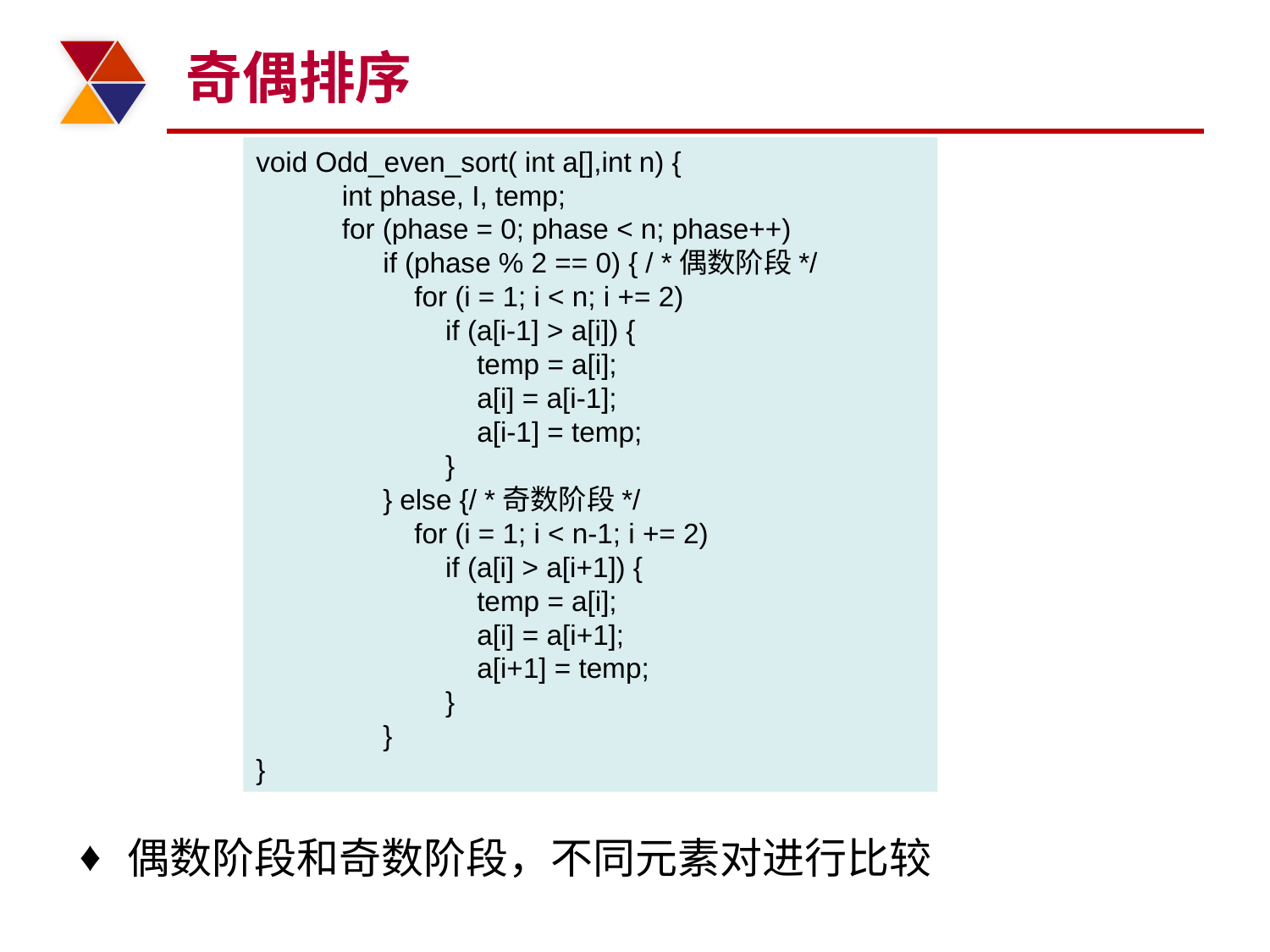

# 奇偶排序
void Odd_even_sort( int a[],int n) {
           int phase, I, temp;
           for (phase = 0; phase < n; phase++)
	if (phase % 2 == 0) { / *偶数阶段*/
 	    for (i = 1; i < n; i += 2)
 	        if (a[i-1] > a[i]) {
 	            temp = a[i];
 	            a[i] = a[i-1];
 	            a[i-1] = temp;
 	        }
 	} else {/ *奇数阶段*/
 	    for (i = 1; i < n-1; i += 2)
	        if (a[i] > a[i+1]) {
 	            temp = a[i];
	            a[i] = a[i+1];
 	            a[i+1] = temp;
 	        }
 	}
}
偶数阶段和奇数阶段，不同元素对进行比较